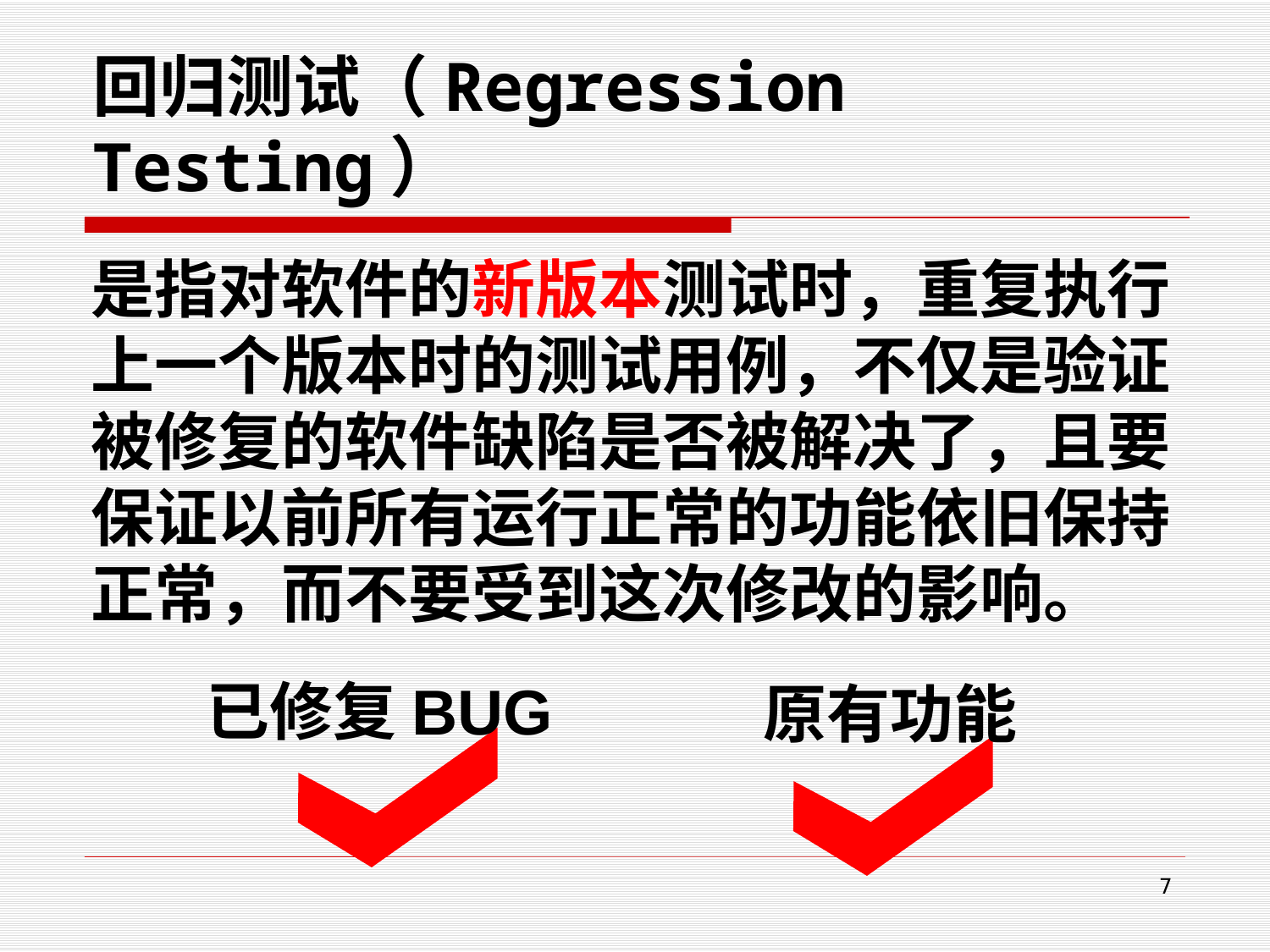

# 回归测试（Regression Testing）
是指对软件的新版本测试时，重复执行上一个版本时的测试用例，不仅是验证被修复的软件缺陷是否被解决了，且要保证以前所有运行正常的功能依旧保持正常，而不要受到这次修改的影响。

已修复bug
原有功能

7